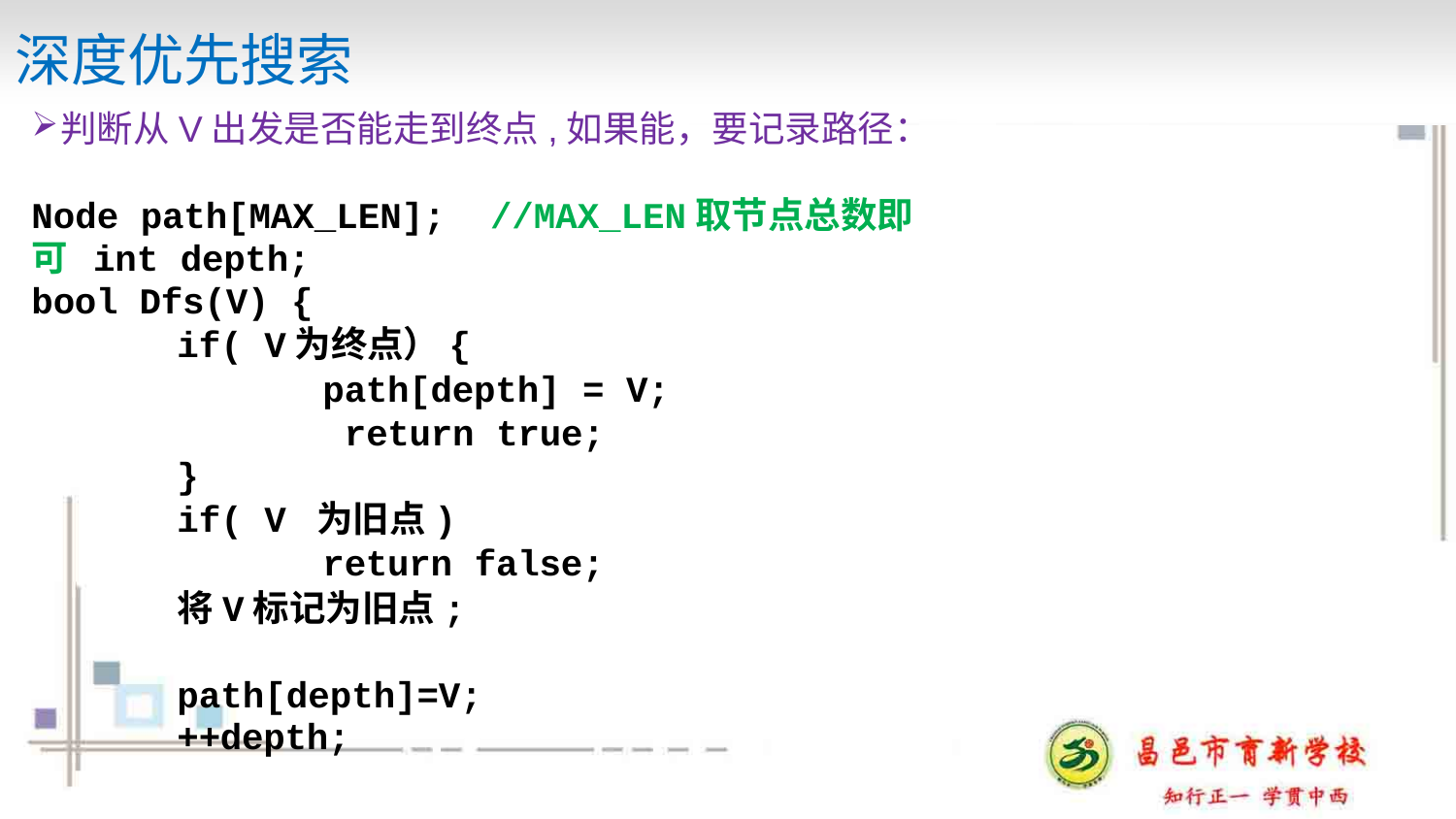

# 深度优先搜索
判断从V出发是否能走到终点,如果能，要记录路径：
Node path[MAX_LEN];	//MAX_LEN取节点总数即可  int depth;
bool Dfs(V) {
if( V为终点）{
path[depth] = V;  return true;
}
if( V 为旧点)
return false;
将V标记为旧点;  path[depth]=V;
++depth;
11